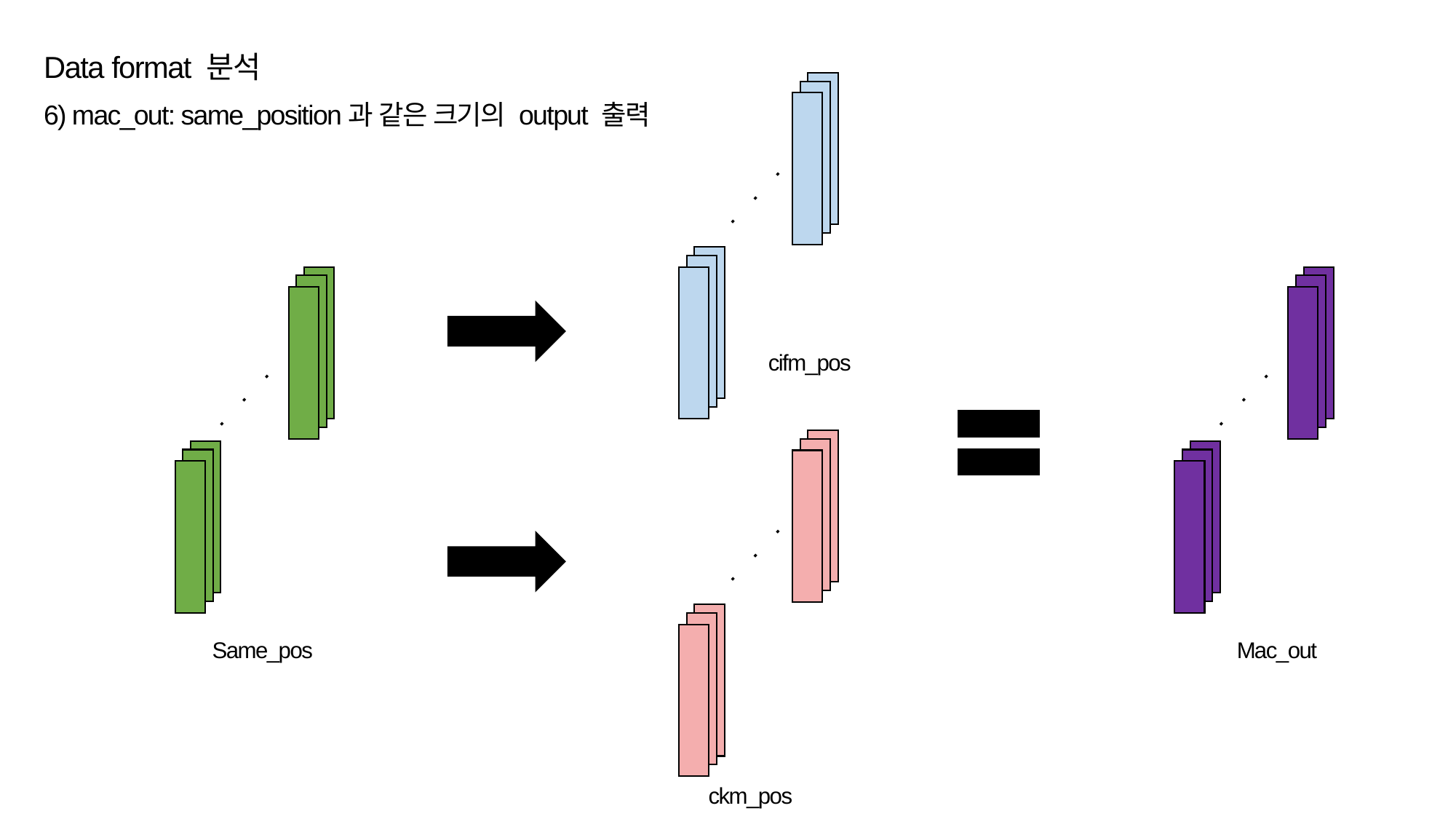

Data format 분석
6) mac_out: same_position과 같은 크기의 output 출력

.
.
.

.
.
.
.
.
.
cifm_pos

.
.
.

Same_pos
Mac_out
ckm_pos